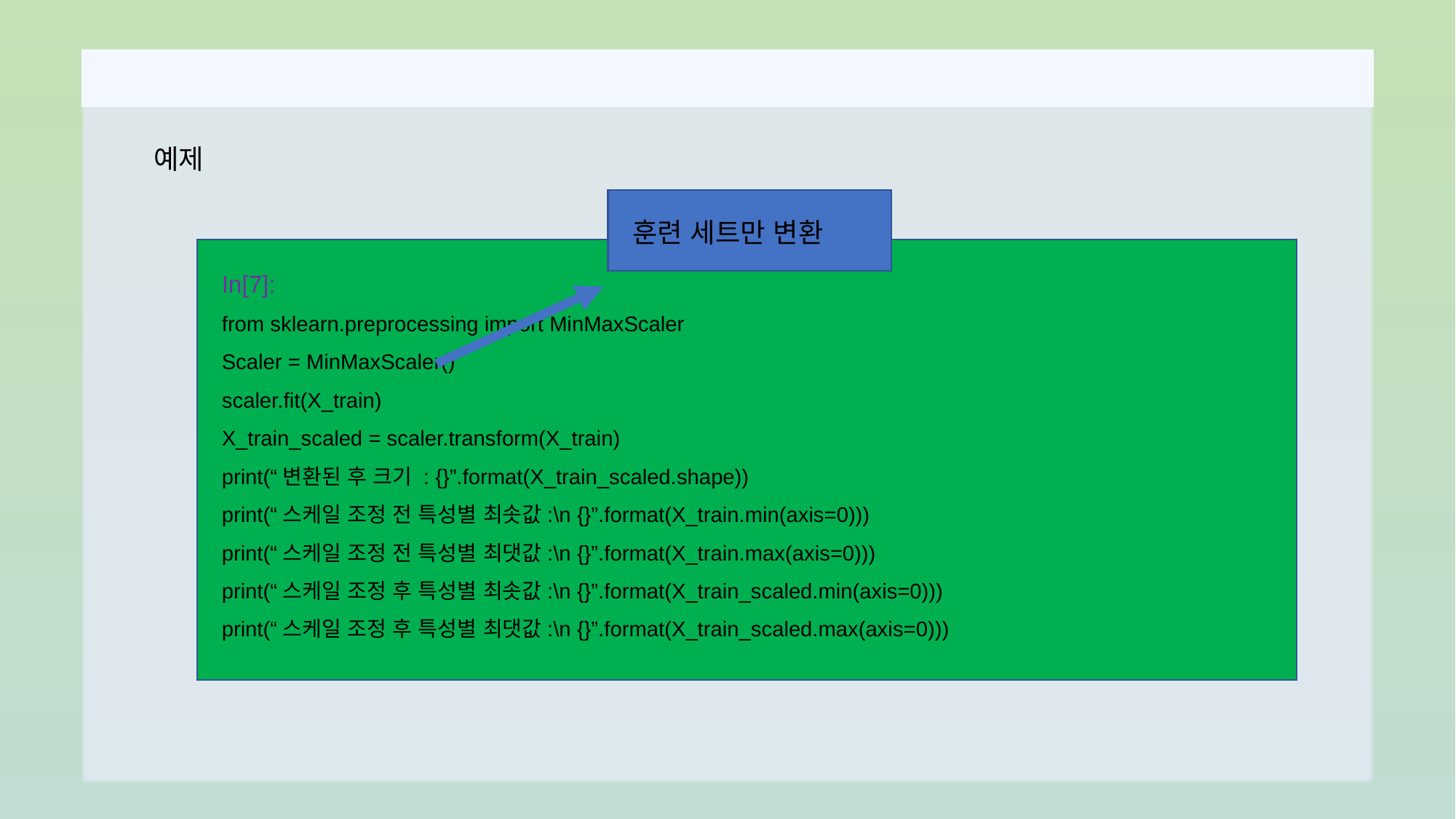

예제

훈련 세트만 변환

In[7]:
from sklearn.preprocessing import MinMaxScaler
Scaler = MinMaxScaler()
scaler.fit(X_train)
X_train_scaled = scaler.transform(X_train)
print(“변환된 후 크기 : {}”.format(X_train_scaled.shape))
print(“스케일 조정 전 특성별 최솟값:\n {}”.format(X_train.min(axis=0)))
print(“스케일 조정 전 특성별 최댓값:\n {}”.format(X_train.max(axis=0)))
print(“스케일 조정 후 특성별 최솟값:\n {}”.format(X_train_scaled.min(axis=0)))
print(“스케일 조정 후 특성별 최댓값:\n {}”.format(X_train_scaled.max(axis=0)))